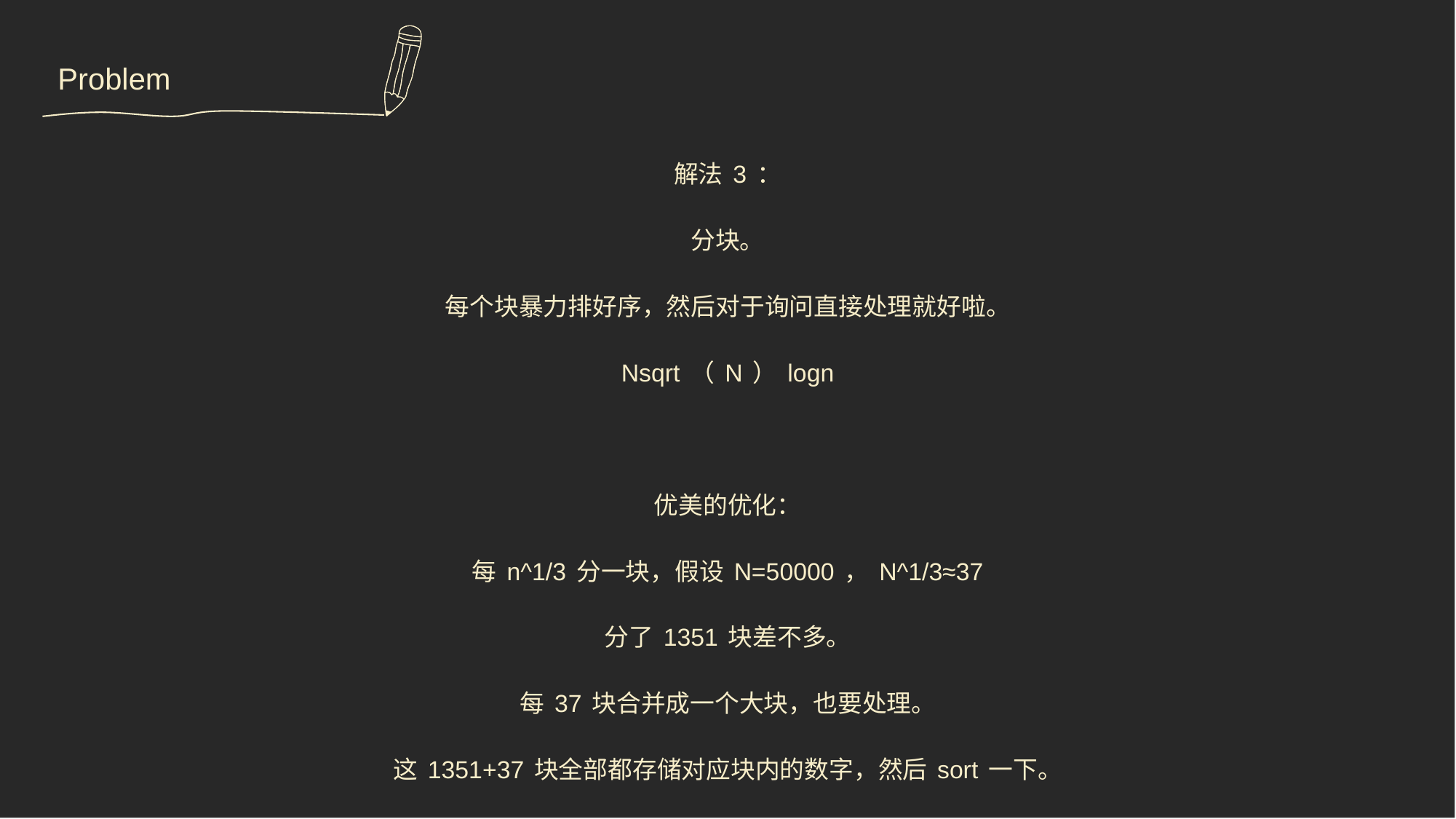

Problem

解法3：
分块。
每个块暴力排好序，然后对于询问直接处理就好啦。
Nsqrt（N）logn

优美的优化：
每n^1/3分一块，假设N=50000，N^1/3≈37
分了1351块差不多。
每37块合并成一个大块，也要处理。
这1351+37块全部都存储对应块内的数字，然后sort一下。
那么每次对于查询来说：最多会查到37个大块和37个小块和37个点，
二分一下答案然后去找吧，N*logn(二分）*37*3（块）*log1351（块内二分）
这个思路递归下去，其实就是线段树套数组